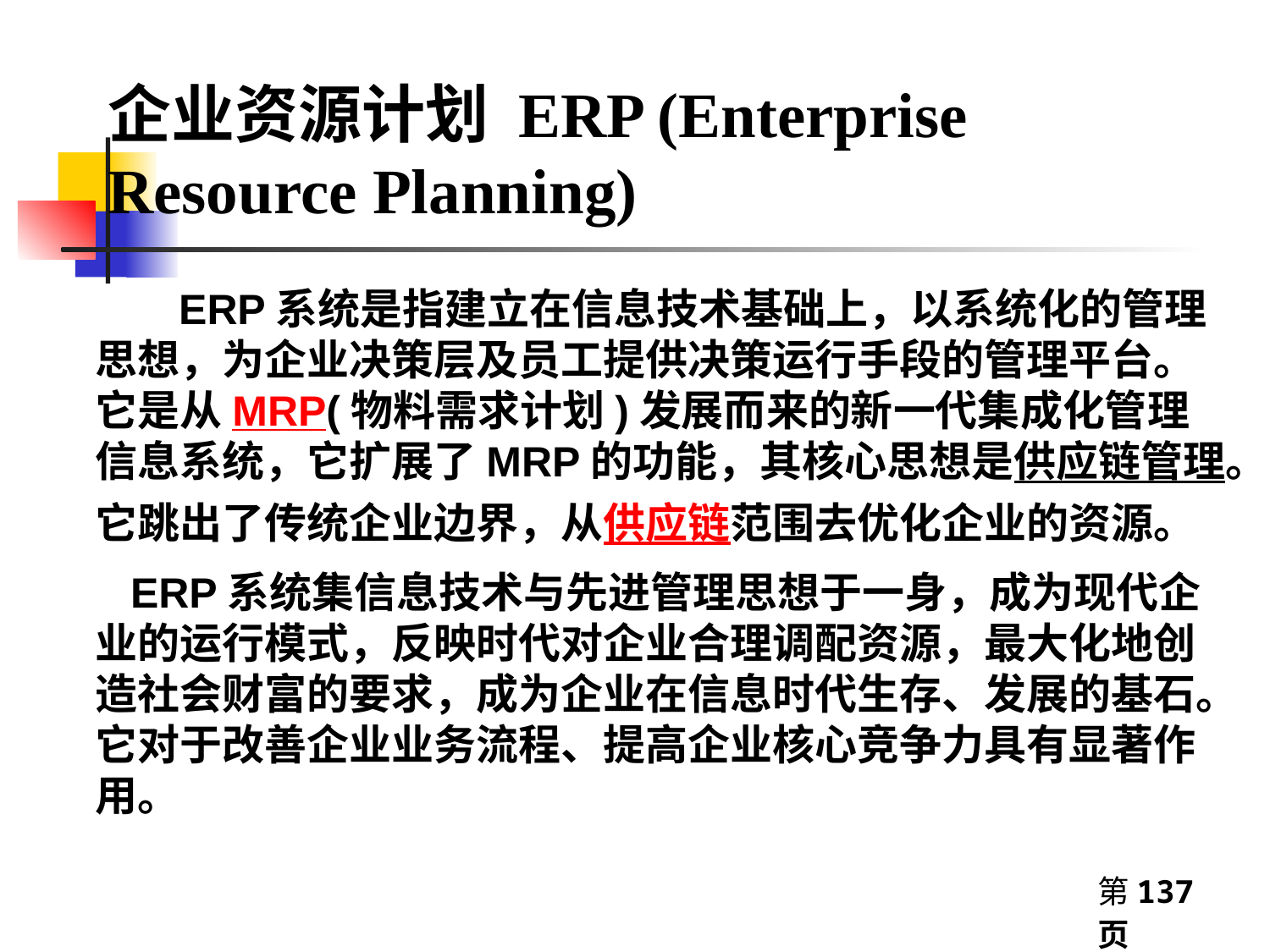

# 企业资源计划 ERP (Enterprise Resource Planning)
          ERP系统是指建立在信息技术基础上，以系统化的管理思想，为企业决策层及员工提供决策运行手段的管理平台。它是从MRP(物料需求计划)发展而来的新一代集成化管理信息系统，它扩展了MRP的功能，其核心思想是供应链管理。它跳出了传统企业边界，从供应链范围去优化企业的资源。
       ERP系统集信息技术与先进管理思想于一身，成为现代企业的运行模式，反映时代对企业合理调配资源，最大化地创造社会财富的要求，成为企业在信息时代生存、发展的基石。它对于改善企业业务流程、提高企业核心竞争力具有显著作用。